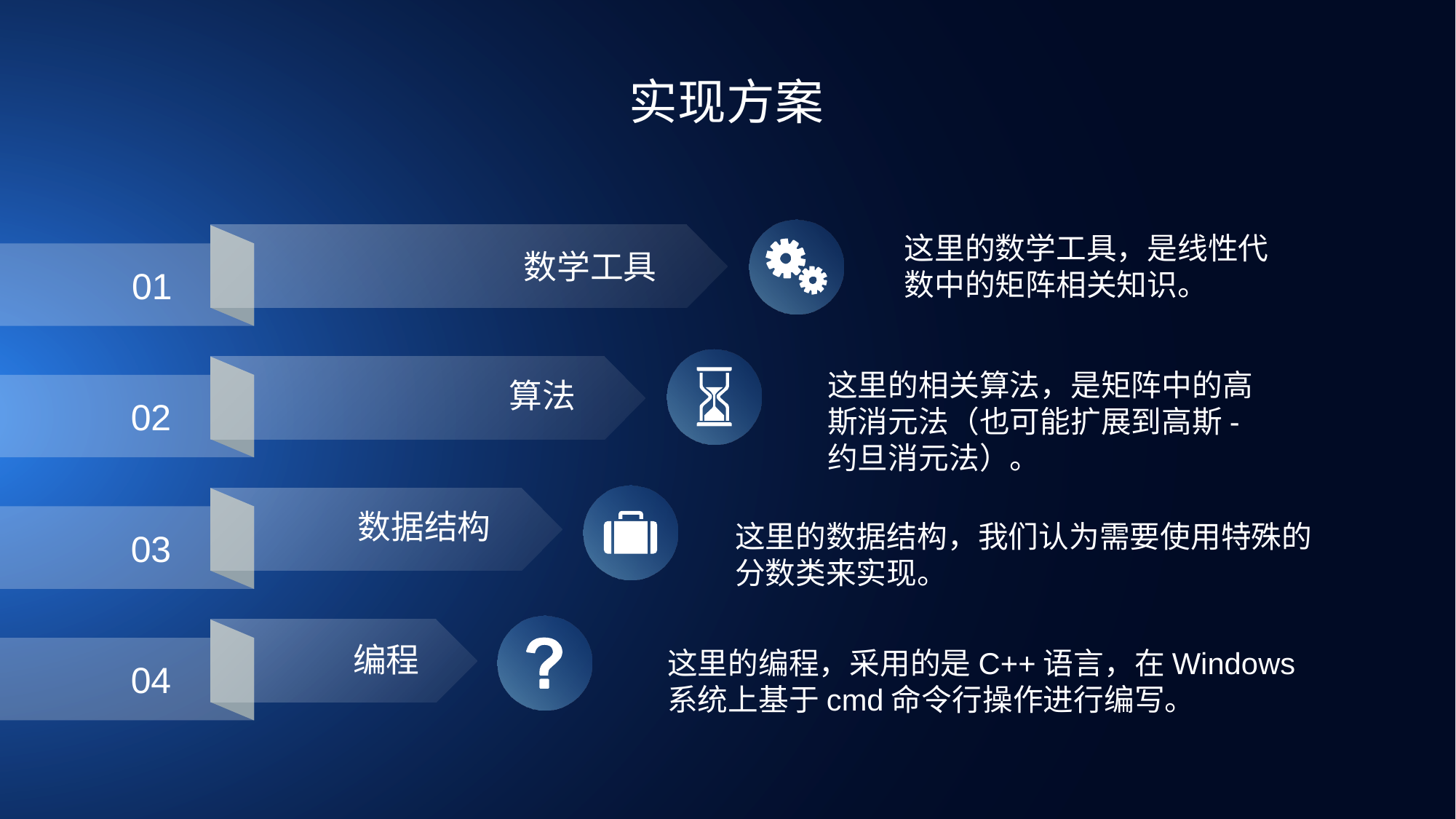

实现方案

这里的数学工具，是线性代数中的矩阵相关知识。

数学工具

01

这里的相关算法，是矩阵中的高斯消元法（也可能扩展到高斯-约旦消元法）。
算法

02

数据结构

03
这里的数据结构，我们认为需要使用特殊的分数类来实现。

编程

04
这里的编程，采用的是C++语言，在Windows系统上基于cmd命令行操作进行编写。